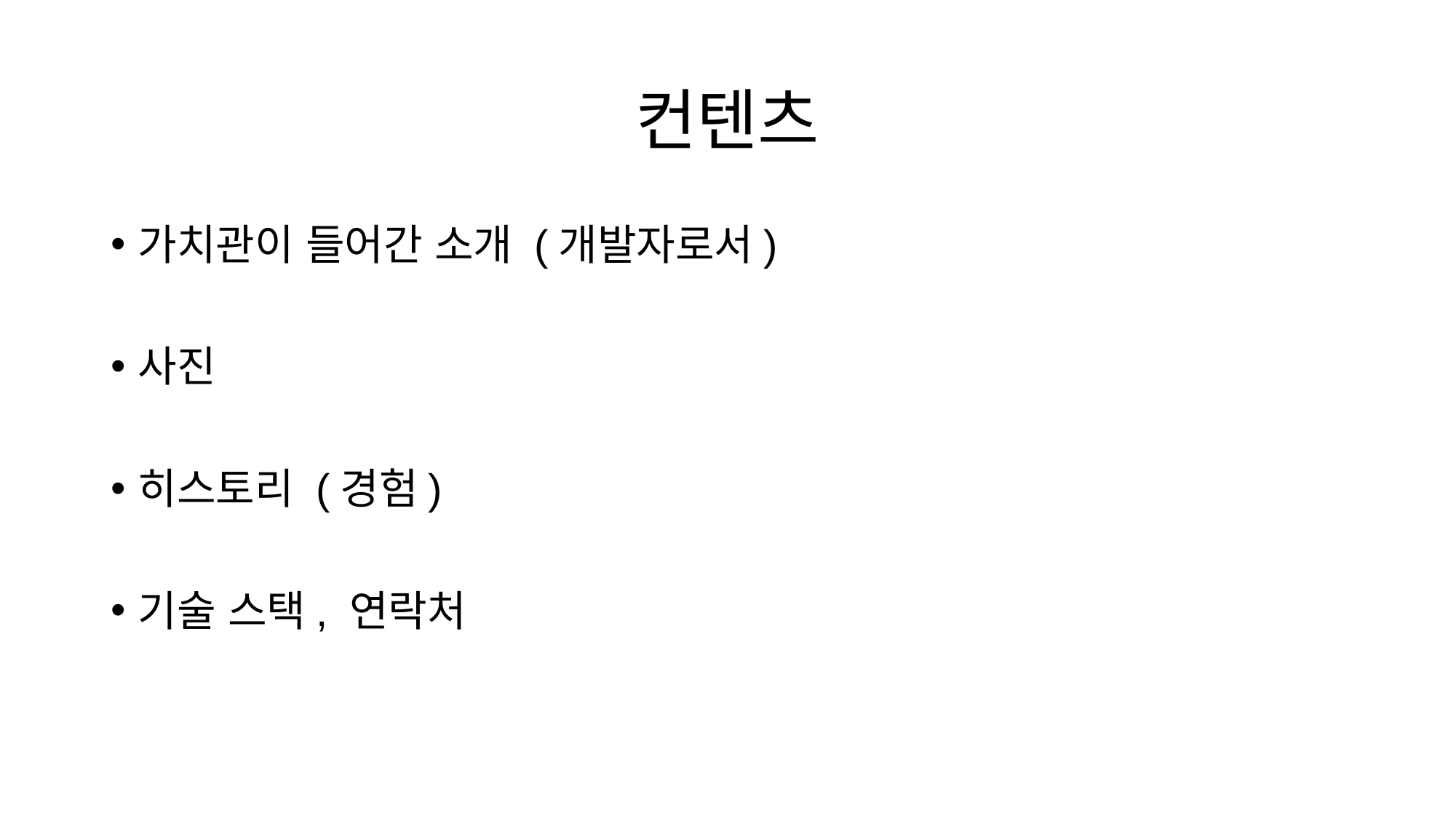

# 컨텐츠
가치관이 들어간 소개 (개발자로서)

사진

히스토리 (경험)

기술 스택, 연락처